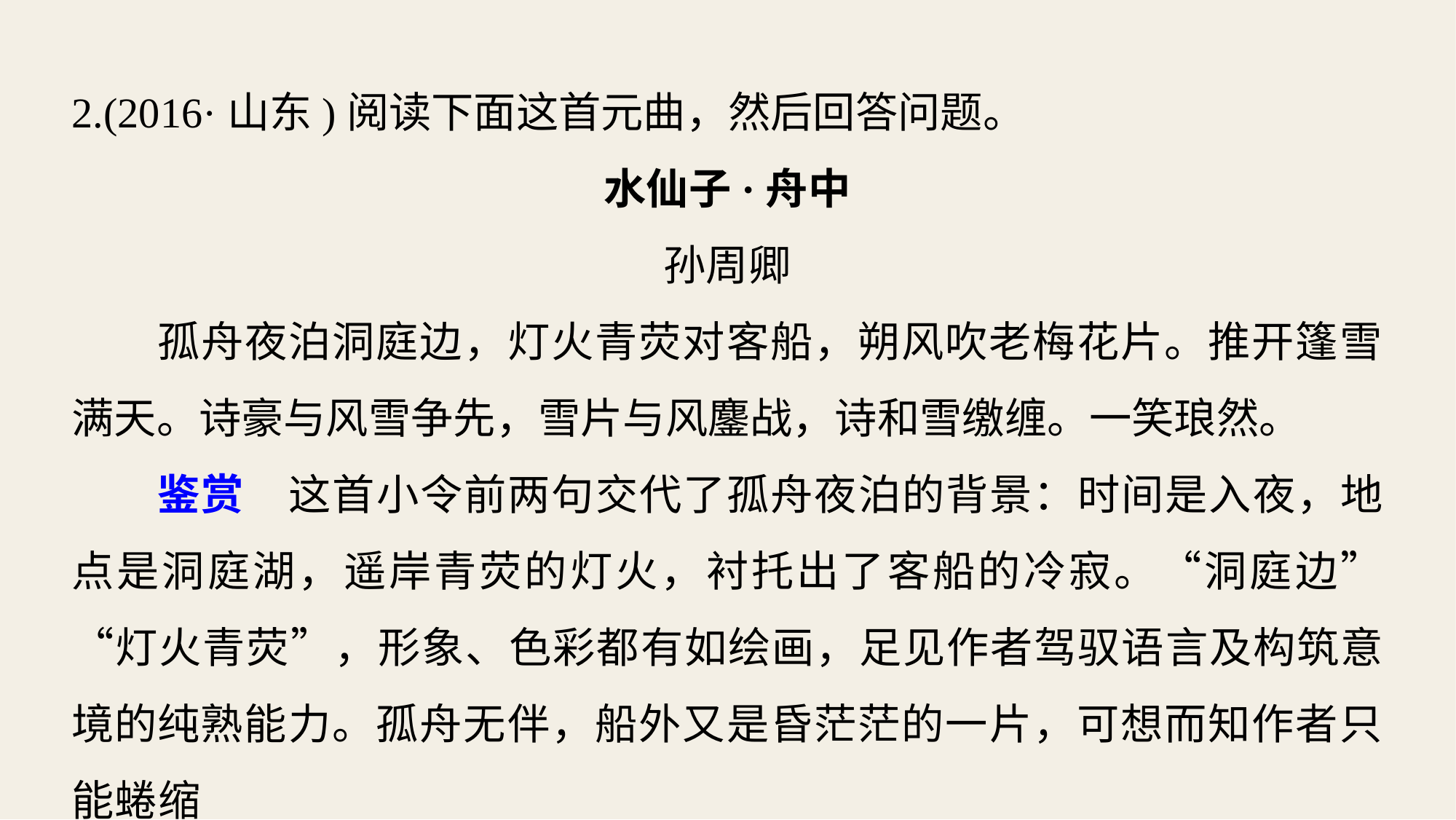

2.(2016·山东)阅读下面这首元曲，然后回答问题。
水仙子·舟中
孙周卿
孤舟夜泊洞庭边，灯火青荧对客船，朔风吹老梅花片。推开篷雪满天。诗豪与风雪争先，雪片与风鏖战，诗和雪缴缠。一笑琅然。
鉴赏　这首小令前两句交代了孤舟夜泊的背景：时间是入夜，地点是洞庭湖，遥岸青荧的灯火，衬托出了客船的冷寂。“洞庭边”“灯火青荧”，形象、色彩都有如绘画，足见作者驾驭语言及构筑意境的纯熟能力。孤舟无伴，船外又是昏茫茫的一片，可想而知作者只能蜷缩